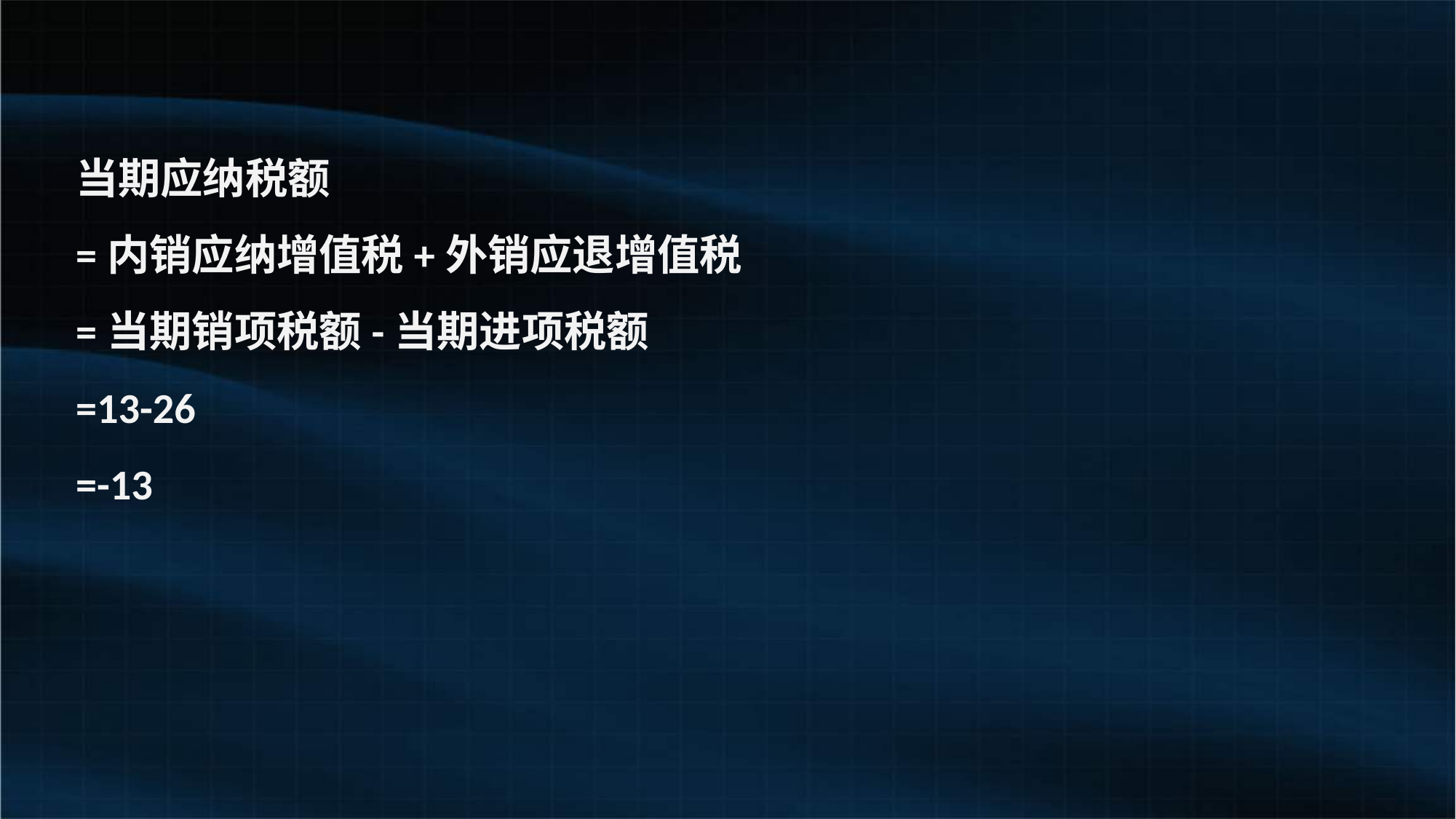

当期应纳税额
=内销应纳增值税+外销应退增值税
=当期销项税额-当期进项税额
=13-26
=-13